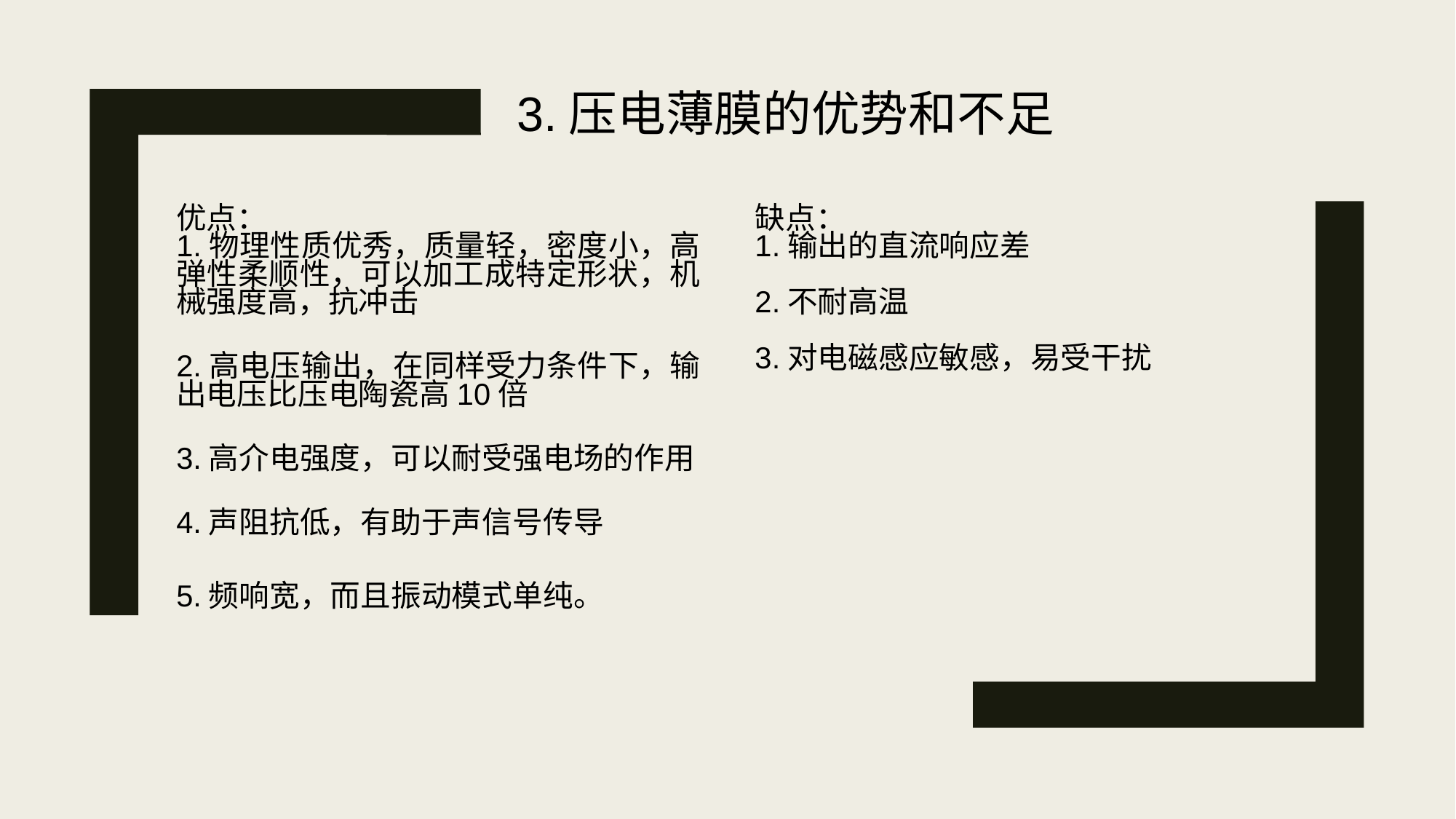

3.压电薄膜的优势和不足
优点：
1.物理性质优秀，质量轻，密度小，高弹性柔顺性，可以加工成特定形状，机械强度高，抗冲击

2.高电压输出，在同样受力条件下，输出电压比压电陶瓷高10倍

3.高介电强度，可以耐受强电场的作用

4.声阻抗低，有助于声信号传导

5.频响宽，而且振动模式单纯。
缺点：
1.输出的直流响应差

2.不耐高温

3.对电磁感应敏感，易受干扰